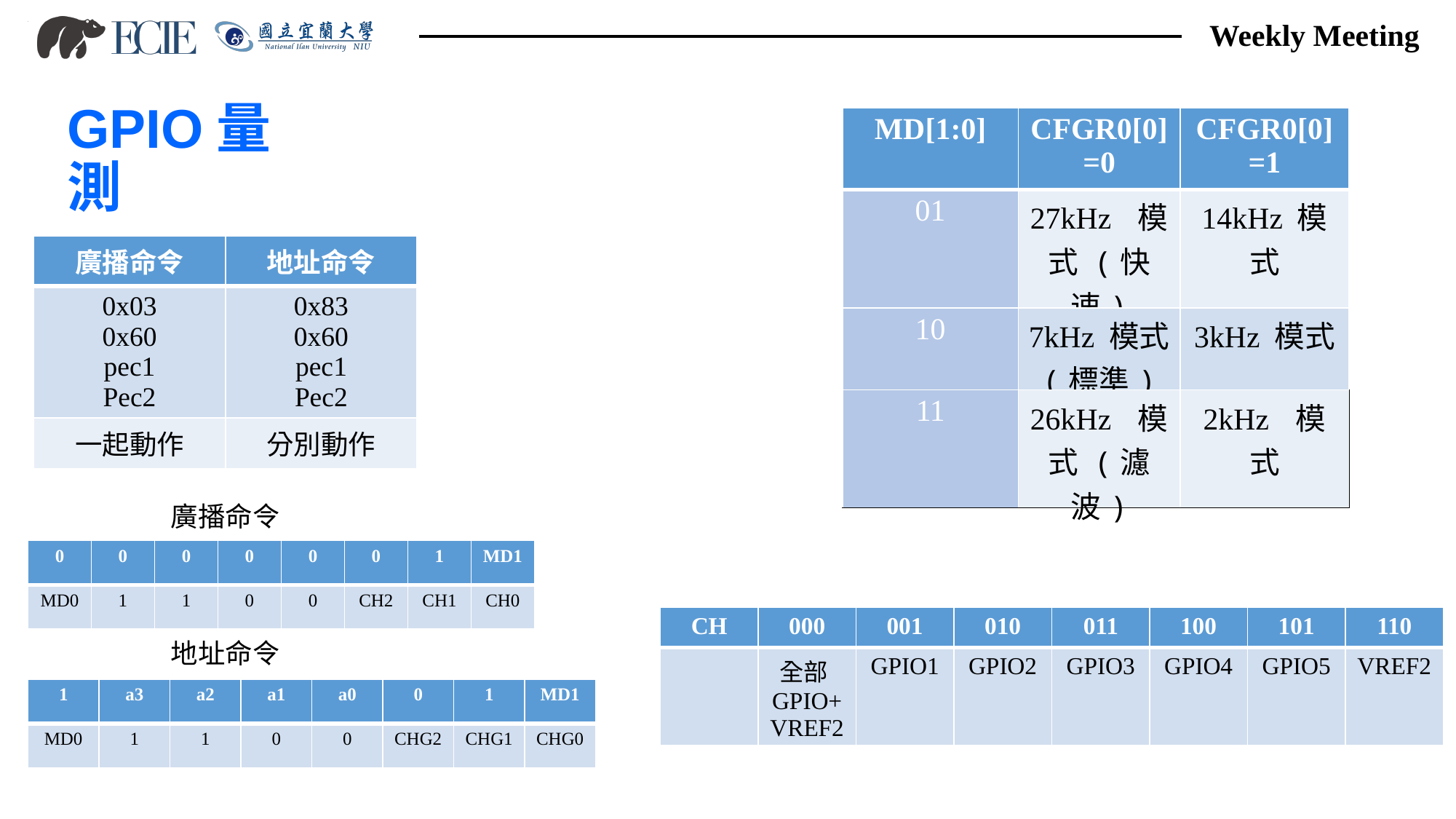

GPIO量測
| MD[1:0] | CFGR0[0]=0 | CFGR0[0]=1 |
| --- | --- | --- |
| 01 | 27kHz 模式 (快速) | 14kHz 模式 |
| 10 | 7kHz 模式 (標準) | 3kHz 模式 |
| 11 | 26kHz 模式 (濾波) | 2kHz 模式 |
| 廣播命令 | 地址命令 |
| --- | --- |
| 0x03 0x60 pec1 Pec2 | 0x83 0x60 pec1 Pec2 |
| 一起動作 | 分別動作 |
廣播命令
地址命令
| 0 | 0 | 0 | 0 | 0 | 0 | 1 | MD1 |
| --- | --- | --- | --- | --- | --- | --- | --- |
| MD0 | 1 | 1 | 0 | 0 | CH2 | CH1 | CH0 |
| CH | 000 | 001 | 010 | 011 | 100 | 101 | 110 |
| --- | --- | --- | --- | --- | --- | --- | --- |
|  | 全部GPIO+VREF2 | GPIO1 | GPIO2 | GPIO3 | GPIO4 | GPIO5 | VREF2 |
| 1 | a3 | a2 | a1 | a0 | 0 | 1 | MD1 |
| --- | --- | --- | --- | --- | --- | --- | --- |
| MD0 | 1 | 1 | 0 | 0 | CHG2 | CHG1 | CHG0 |